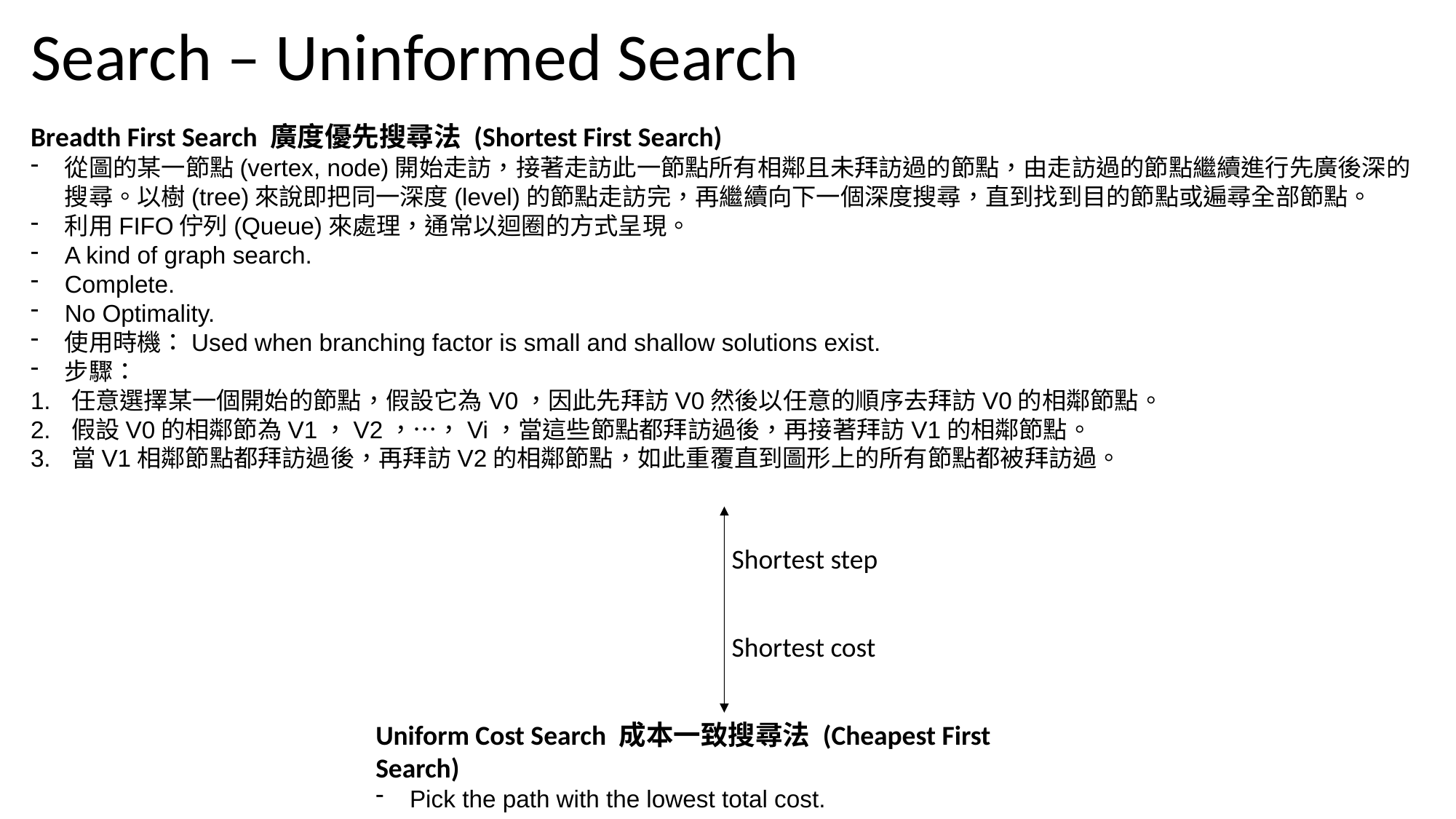

# Search – Uninformed Search
Breadth First Search 廣度優先搜尋法 (Shortest First Search)
從圖的某一節點(vertex, node)開始走訪，接著走訪此一節點所有相鄰且未拜訪過的節點，由走訪過的節點繼續進行先廣後深的搜尋。以樹(tree)來說即把同一深度(level)的節點走訪完，再繼續向下一個深度搜尋，直到找到目的節點或遍尋全部節點。
利用FIFO佇列(Queue)來處理，通常以迴圈的方式呈現。
A kind of graph search.
Complete.
No Optimality.
使用時機：Used when branching factor is small and shallow solutions exist.
步驟：
任意選擇某一個開始的節點，假設它為V0，因此先拜訪V0然後以任意的順序去拜訪V0的相鄰節點。
假設V0的相鄰節為V1，V2，…，Vi，當這些節點都拜訪過後，再接著拜訪V1的相鄰節點。
當V1相鄰節點都拜訪過後，再拜訪V2的相鄰節點，如此重覆直到圖形上的所有節點都被拜訪過。

Shortest step
Shortest cost
Uniform Cost Search 成本一致搜尋法 (Cheapest First Search)
Pick the path with the lowest total cost.